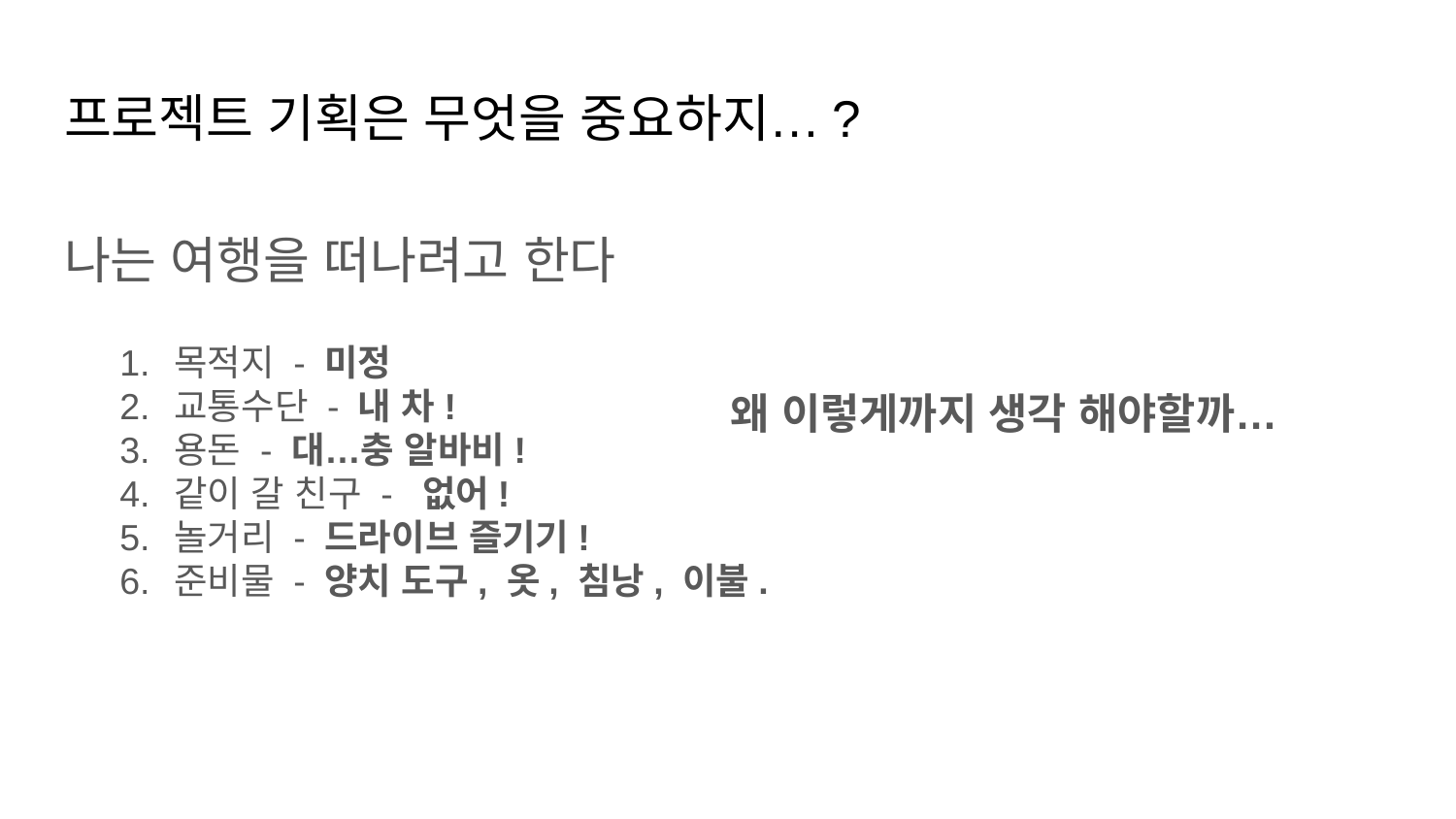

# 프로젝트 기획은 무엇을 중요하지…?
나는 여행을 떠나려고 한다

목적지 - 미정
교통수단 - 내 차!
용돈 - 대…충 알바비!
같이 갈 친구 -  없어!
놀거리 - 드라이브 즐기기!
준비물 - 양치 도구, 옷, 침낭, 이불.
왜 이렇게까지 생각 해야할까…